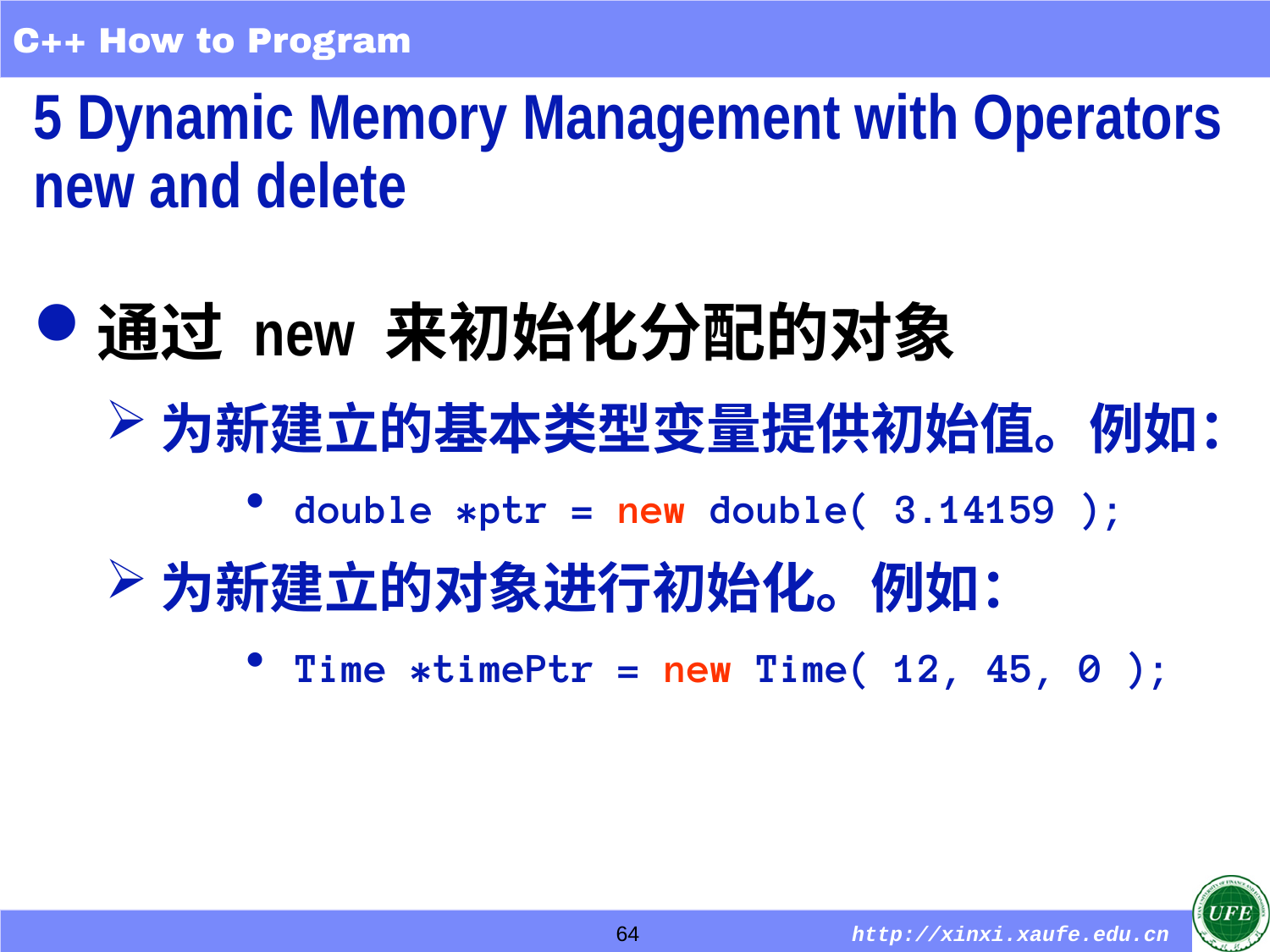

5 Dynamic Memory Management with Operators new and delete
通过 new 来初始化分配的对象
为新建立的基本类型变量提供初始值。例如：
double *ptr = new double( 3.14159 );
为新建立的对象进行初始化。例如：
Time *timePtr = new Time( 12, 45, 0 );
64